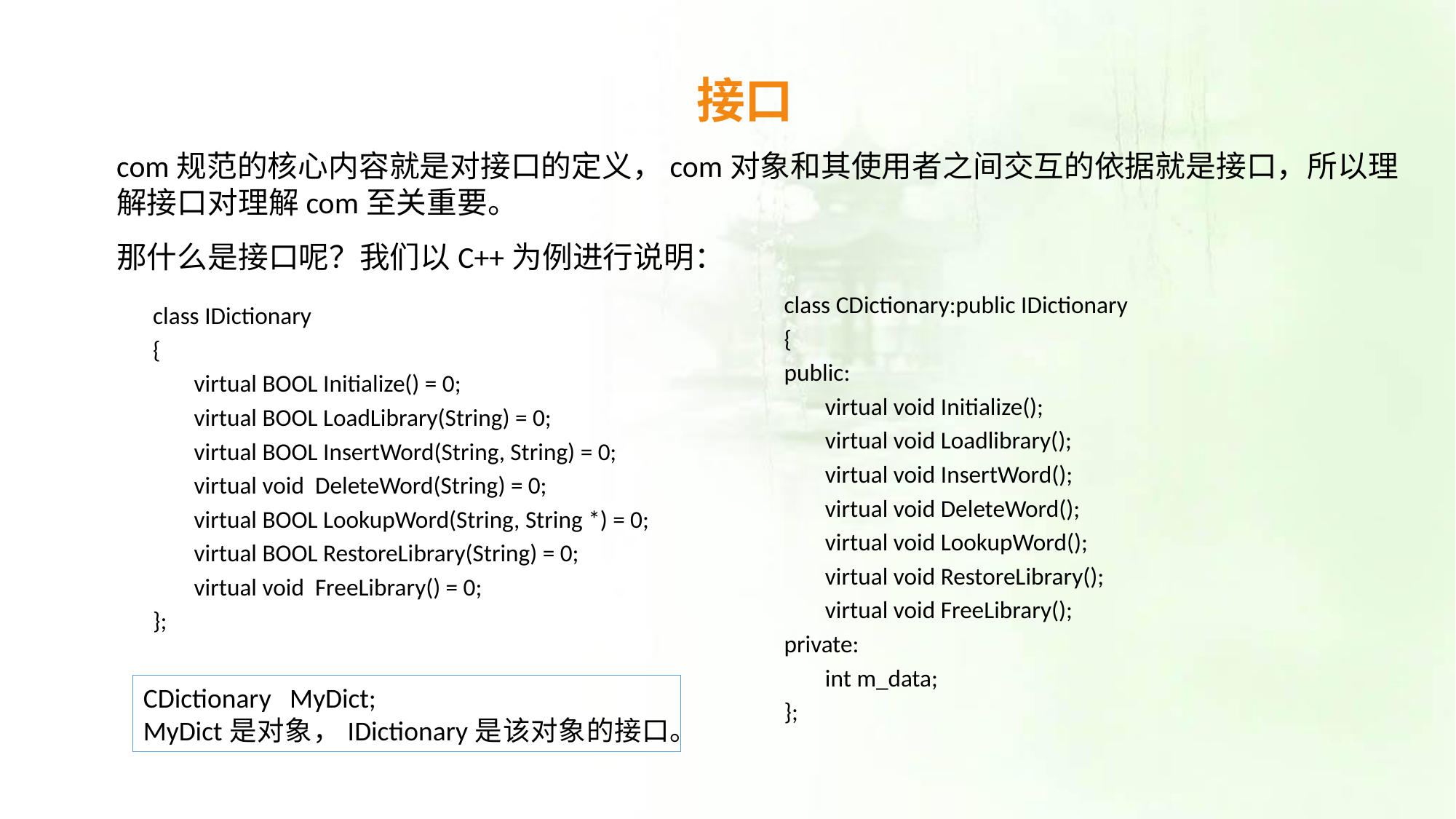

接口
com规范的核心内容就是对接口的定义，com对象和其使用者之间交互的依据就是接口，所以理解接口对理解com至关重要。
那什么是接口呢？我们以C++为例进行说明：

class CDictionary:public IDictionary
{
public:
	virtual void Initialize();
	virtual void Loadlibrary();
	virtual void InsertWord();
	virtual void DeleteWord();
	virtual void LookupWord();
	virtual void RestoreLibrary();
	virtual void FreeLibrary();
private:
	int m_data;
};

class IDictionary
{
	virtual BOOL Initialize() = 0;
	virtual BOOL LoadLibrary(String) = 0;
	virtual BOOL InsertWord(String, String) = 0;
	virtual void  DeleteWord(String) = 0;
	virtual BOOL LookupWord(String, String *) = 0;
	virtual BOOL RestoreLibrary(String) = 0;
	virtual void  FreeLibrary() = 0;
};

CDictionary   MyDict;
MyDict是对象，IDictionary是该对象的接口。